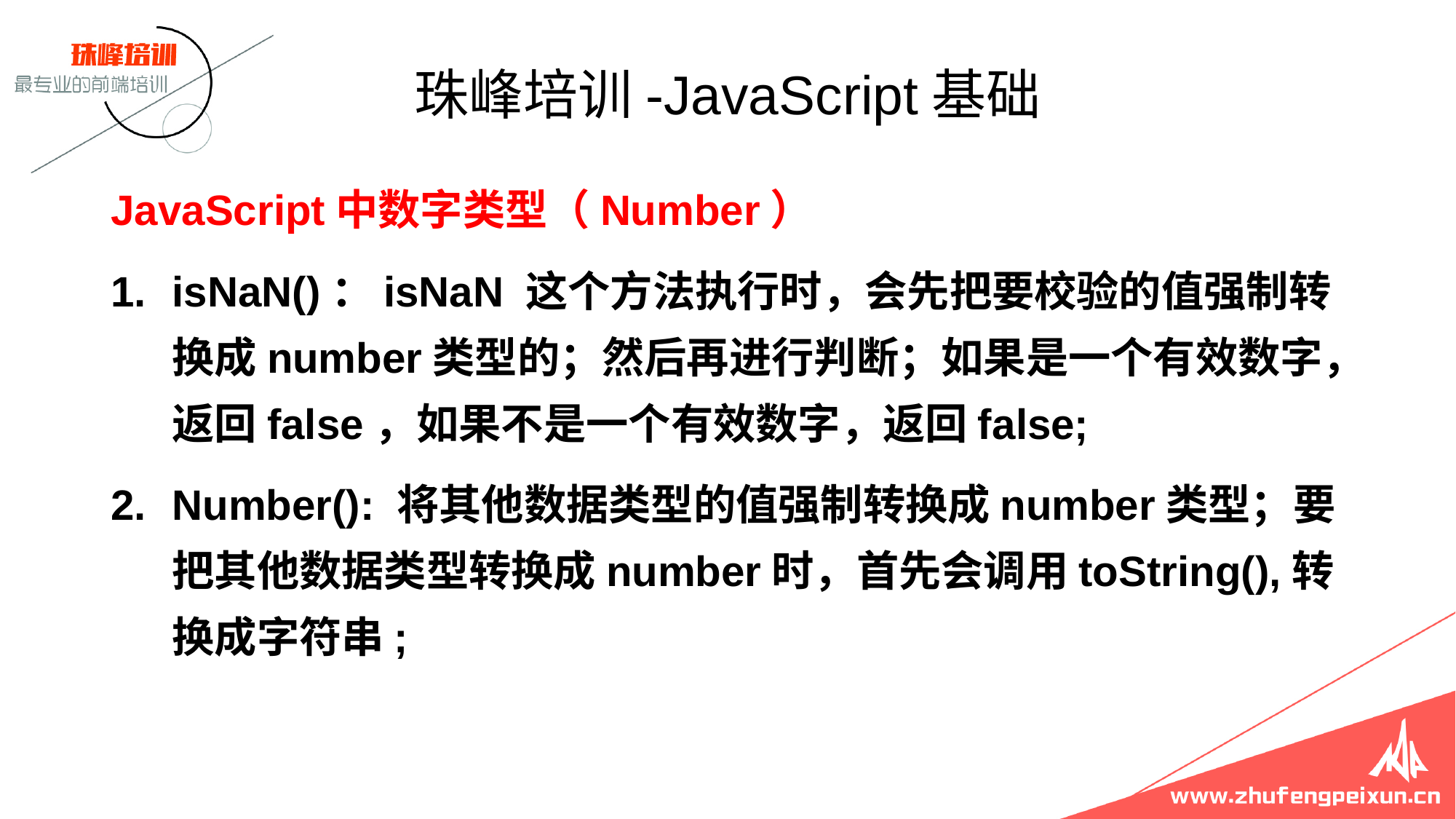

# 珠峰培训-JavaScript基础
JavaScript中数字类型（Number）
isNaN()：isNaN 这个方法执行时，会先把要校验的值强制转换成number类型的；然后再进行判断；如果是一个有效数字，返回false，如果不是一个有效数字，返回false;
Number(): 将其他数据类型的值强制转换成number类型；要把其他数据类型转换成number时，首先会调用toString(),转换成字符串;